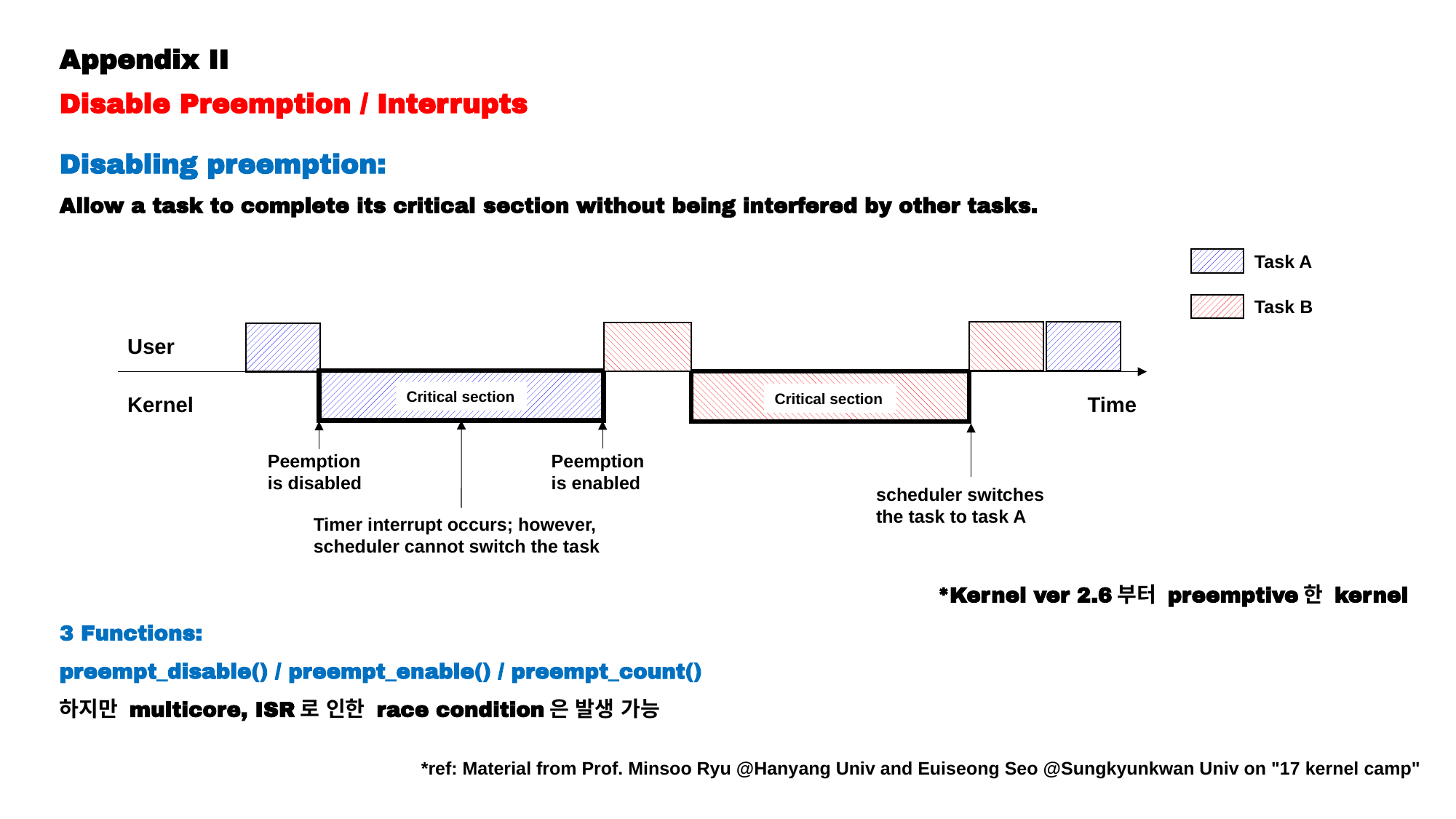

Appendix II
Disable Preemption / Interrupts
Disabling preemption:
Allow a task to complete its critical section without being interfered by other tasks.
Task A

Task B

User

Critical section
Critical section
Kernel
Time
Peemption is enabled
Peemption is disabled
scheduler switches the task to task A
Timer interrupt occurs; however, scheduler cannot switch the task
*Kernel ver 2.6부터 preemptive한 kernel
3 Functions:
preempt_disable() / preempt_enable() / preempt_count()
하지만 multicore, ISR로 인한 race condition은 발생 가능
*ref: Material from Prof. Minsoo Ryu @Hanyang Univ and Euiseong Seo @Sungkyunkwan Univ on "17 kernel camp"